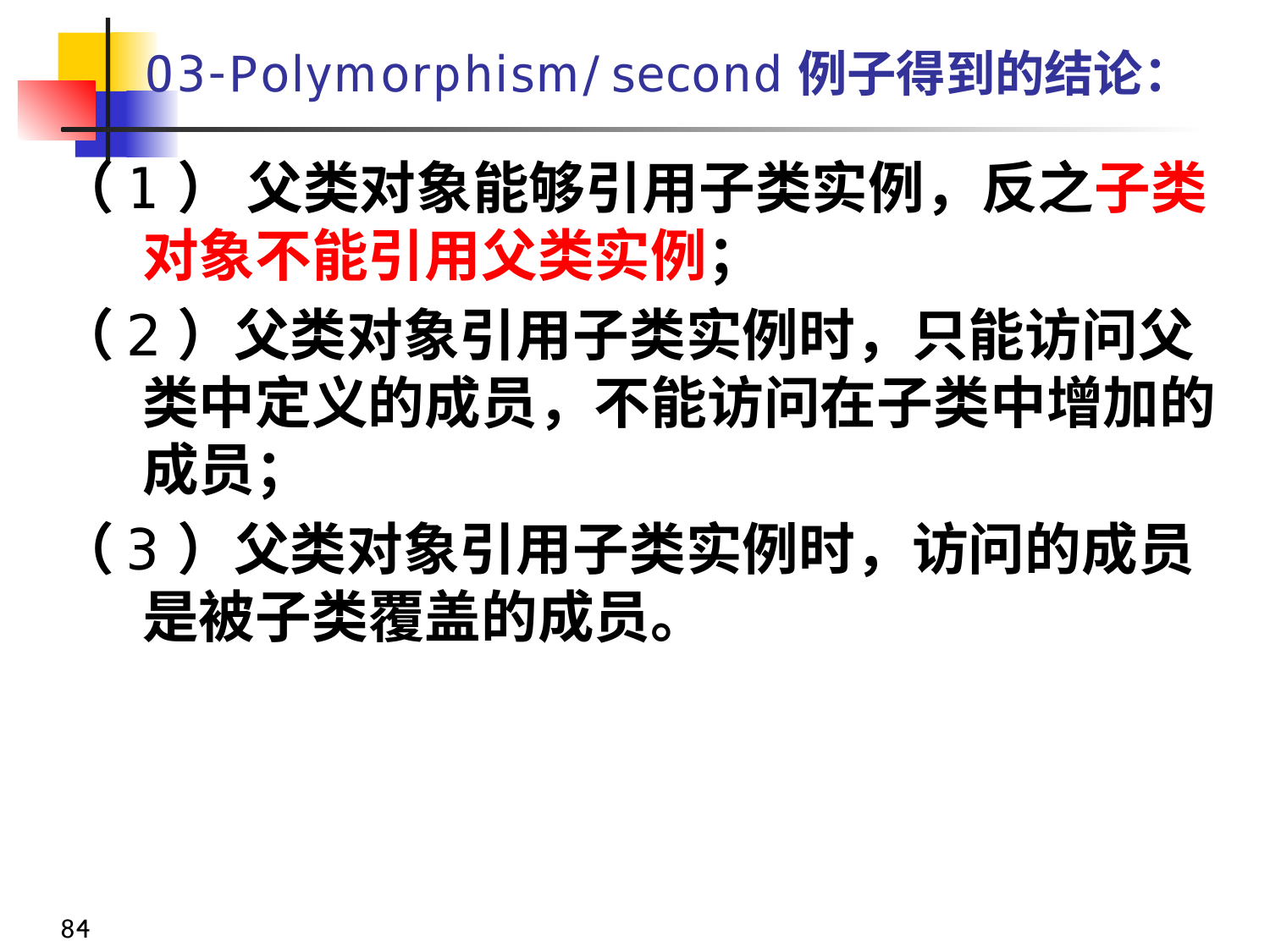

# 03-Polymorphism/second例子得到的结论：
（1） 父类对象能够引用子类实例，反之子类对象不能引用父类实例；
（2）父类对象引用子类实例时，只能访问父类中定义的成员，不能访问在子类中增加的成员；
（3）父类对象引用子类实例时，访问的成员是被子类覆盖的成员。
84